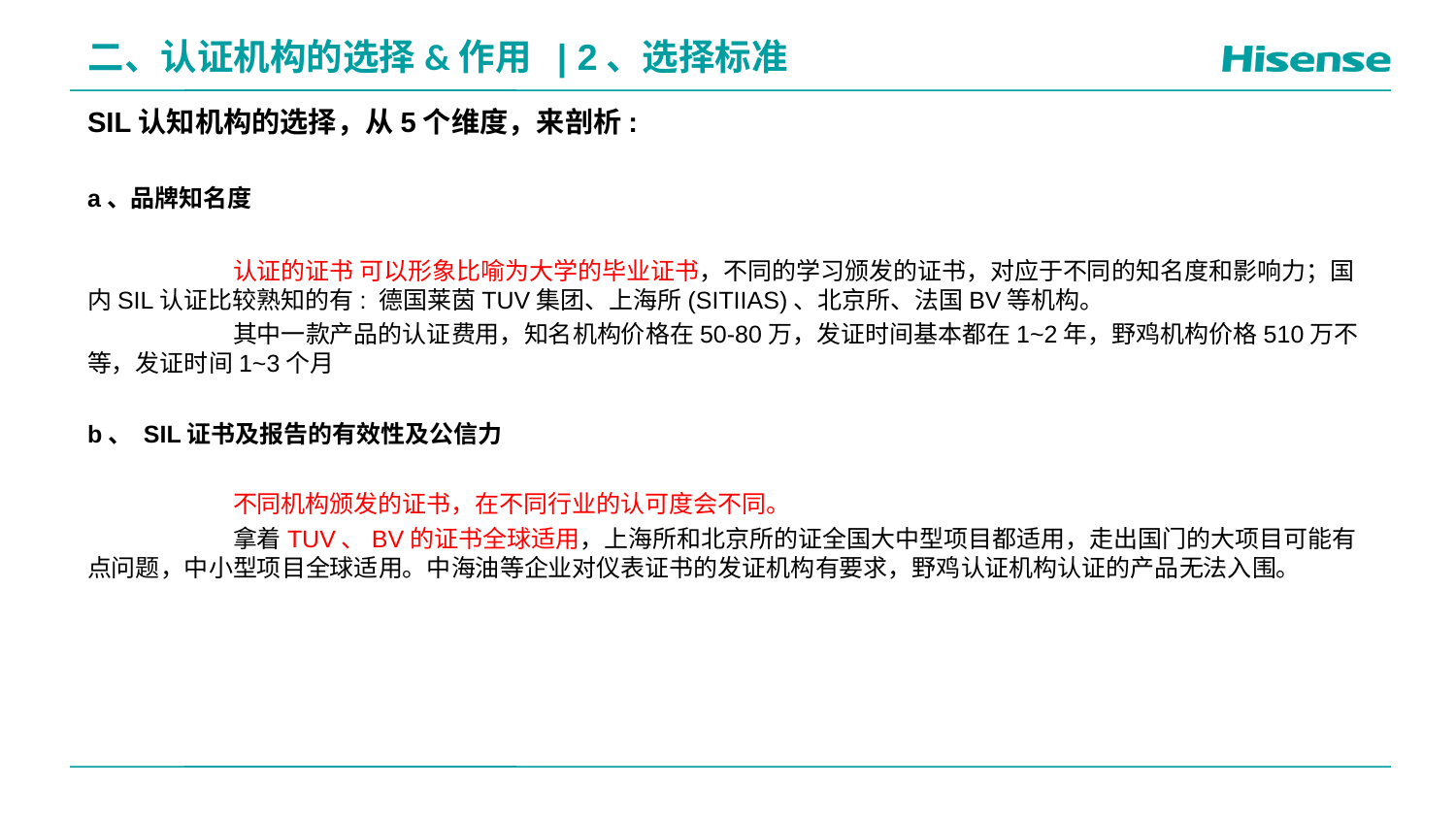

二、认证机构的选择&作用  | 2、选择标准
SIL认知机构的选择，从5个维度，来剖析:

a、品牌知名度

	认证的证书 可以形象比喻为大学的毕业证书，不同的学习颁发的证书，对应于不同的知名度和影响力；国内SIL认证比较熟知的有: 德国莱茵TUV集团、上海所(SITIIAS)、北京所、法国BV等机构。
	其中一款产品的认证费用，知名机构价格在50-80万，发证时间基本都在1~2年，野鸡机构价格510万不等，发证时间1~3个月

b、 SIL证书及报告的有效性及公信力

	不同机构颁发的证书，在不同行业的认可度会不同。
	拿着TUV、BV的证书全球适用，上海所和北京所的证全国大中型项目都适用，走出国门的大项目可能有点问题，中小型项目全球适用。中海油等企业对仪表证书的发证机构有要求，野鸡认证机构认证的产品无法入围。